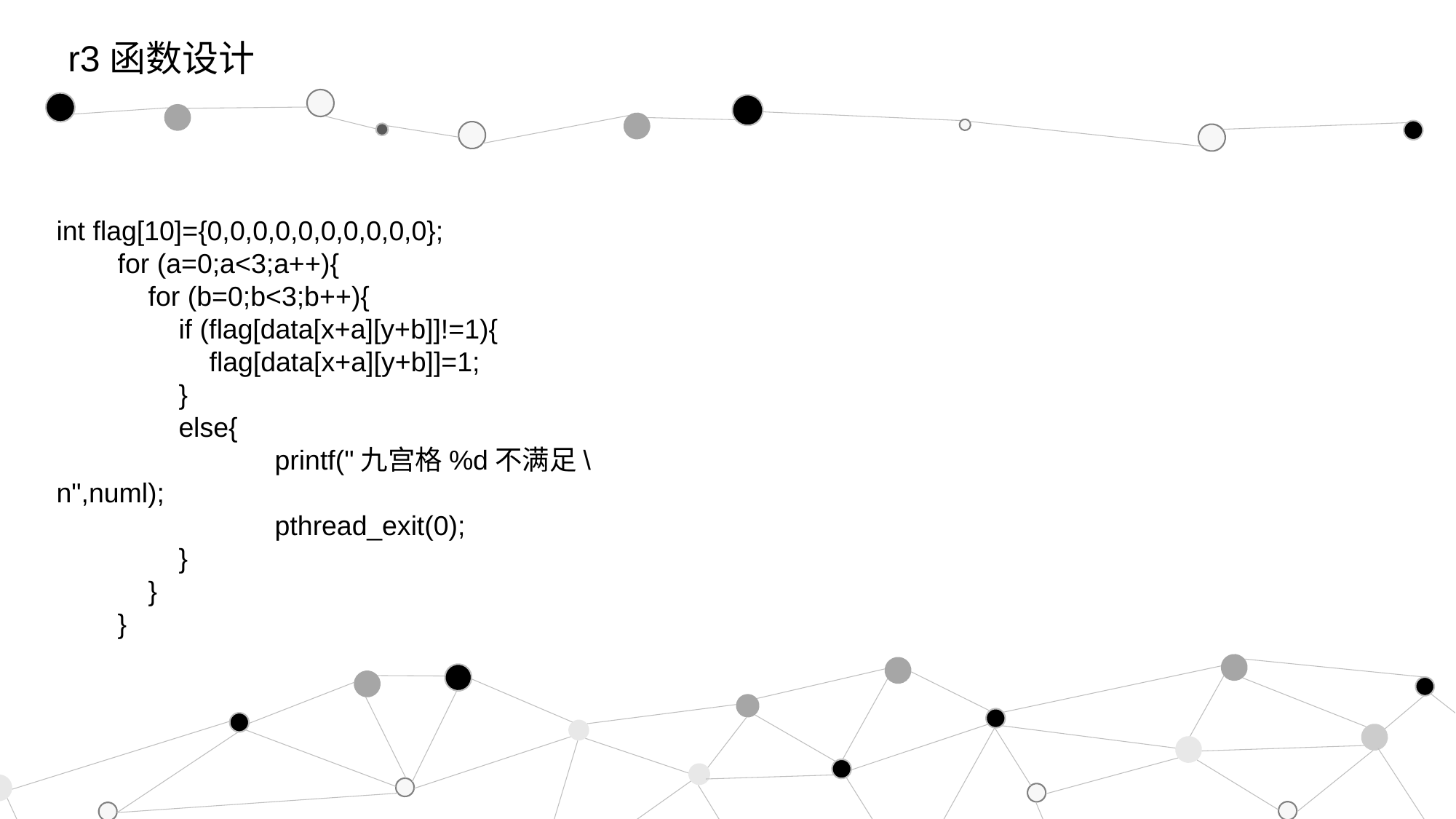

r3函数设计

int flag[10]={0,0,0,0,0,0,0,0,0,0};
        for (a=0;a<3;a++){
            for (b=0;b<3;b++){
                if (flag[data[x+a][y+b]]!=1){
                    flag[data[x+a][y+b]]=1;
                }
                else{
		printf("九宫格%d不满足\n",numl);
		pthread_exit(0);
                }
            }
        }